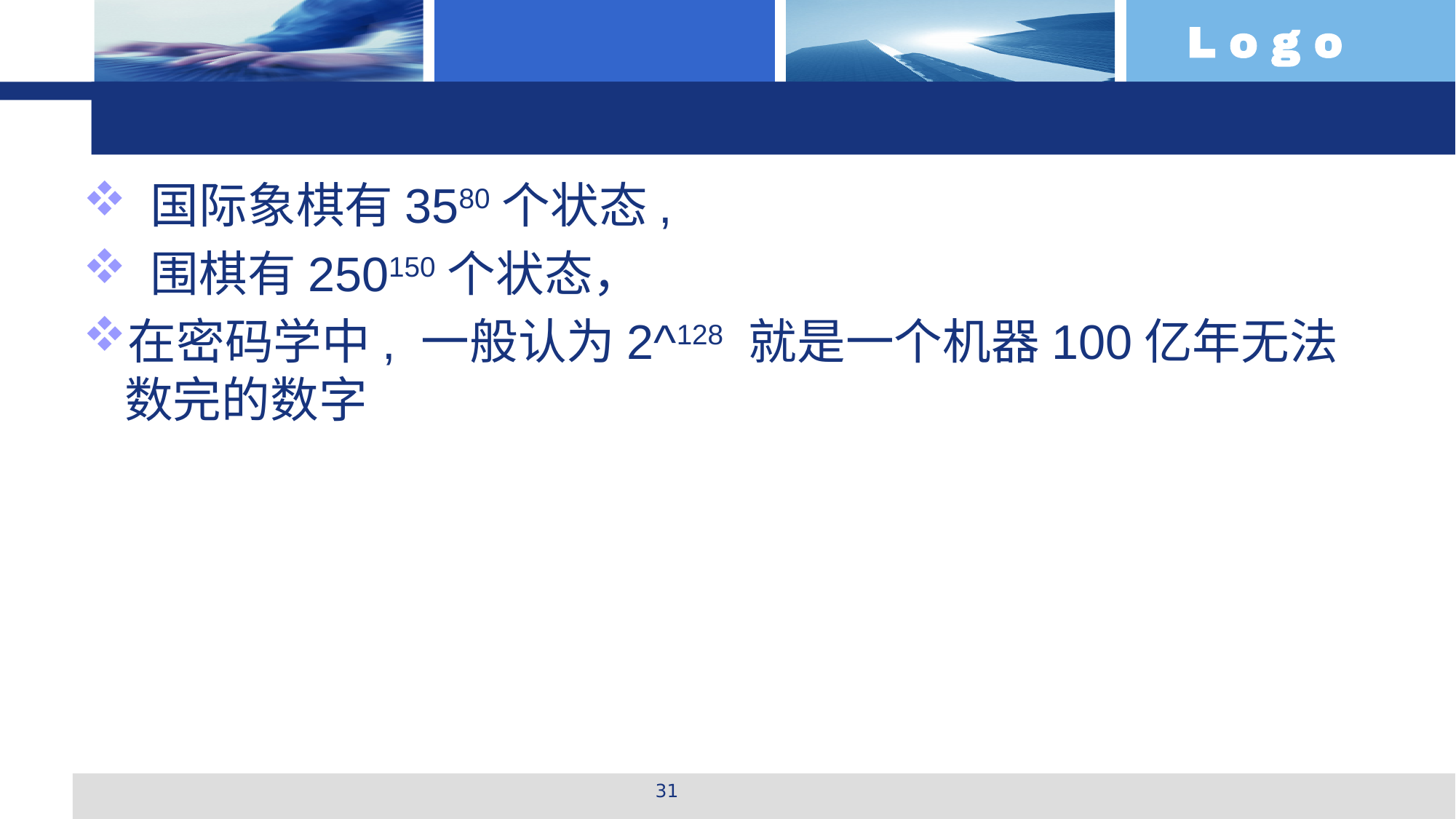

#
 国际象棋有3580个状态,
 围棋有250150个状态，
在密码学中, 一般认为2^128 就是一个机器100亿年无法数完的数字
31